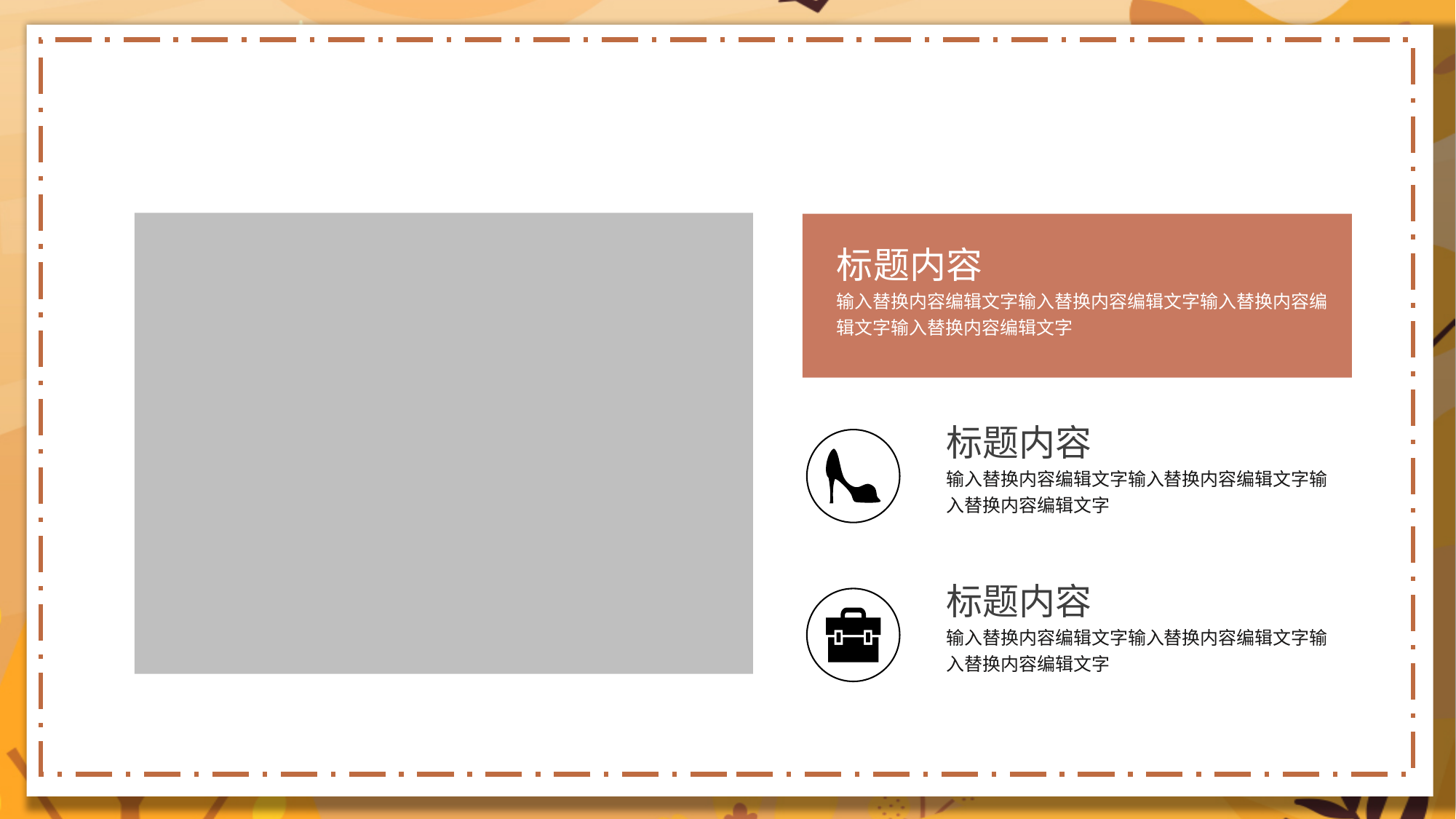

标题内容
输入替换内容编辑文字输入替换内容编辑文字输入替换内容编辑文字输入替换内容编辑文字
标题内容
输入替换内容编辑文字输入替换内容编辑文字输入替换内容编辑文字

标题内容
输入替换内容编辑文字输入替换内容编辑文字输入替换内容编辑文字